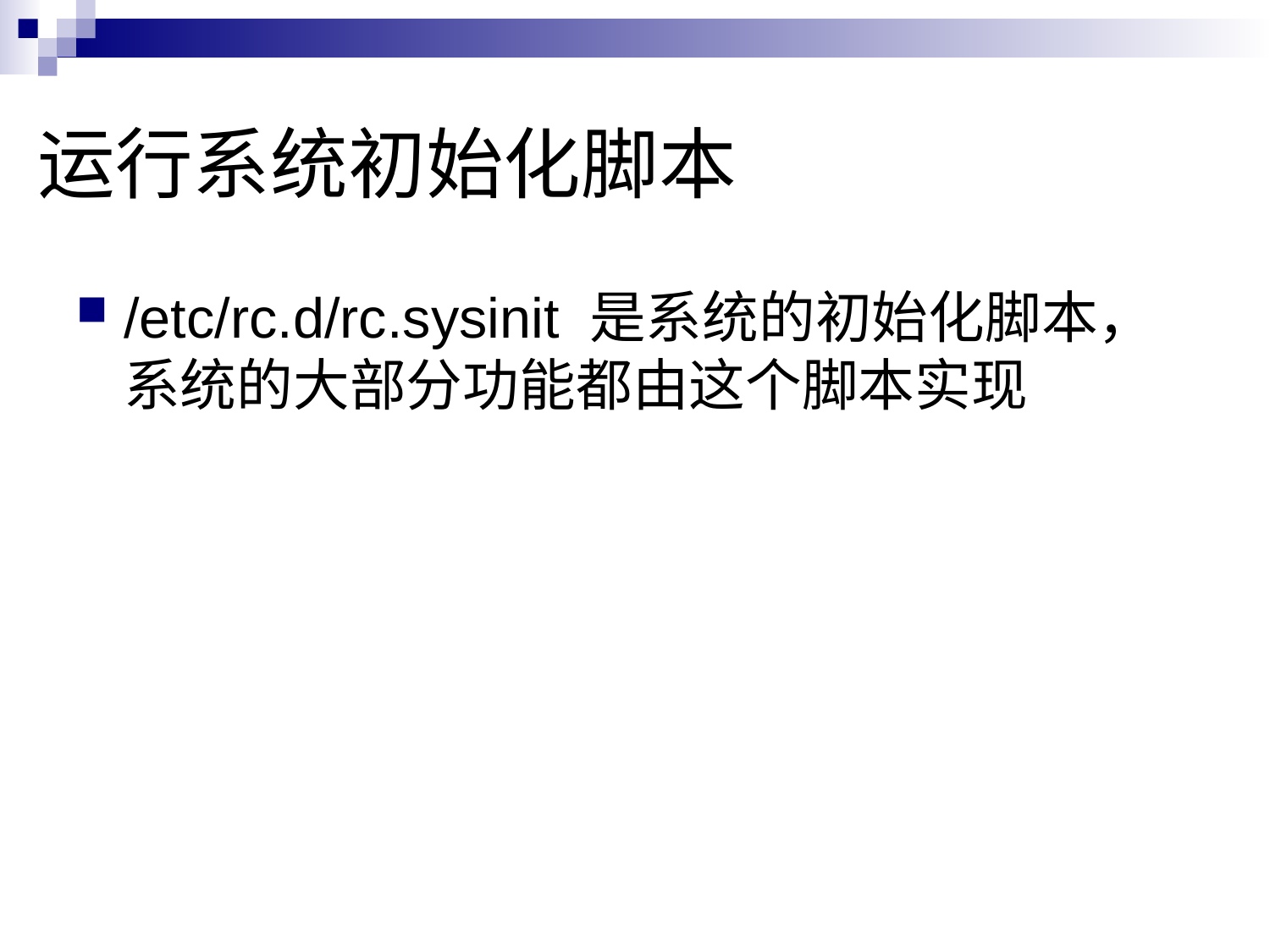

# 运行系统初始化脚本
/etc/rc.d/rc.sysinit 是系统的初始化脚本，系统的大部分功能都由这个脚本实现